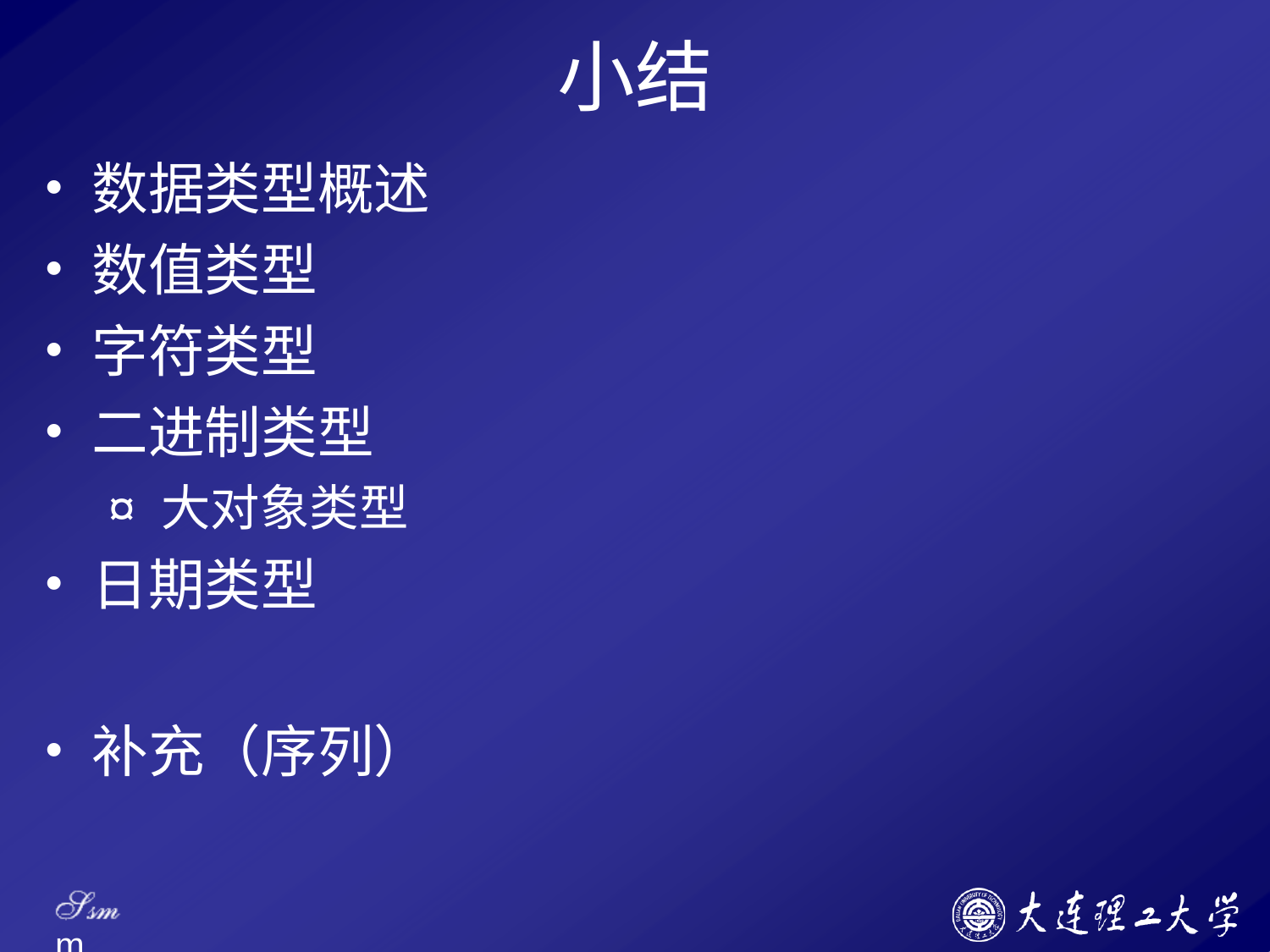

# 小结
数据类型概述
数值类型
字符类型
二进制类型
¤ 大对象类型
日期类型

补充（序列）

Ssm